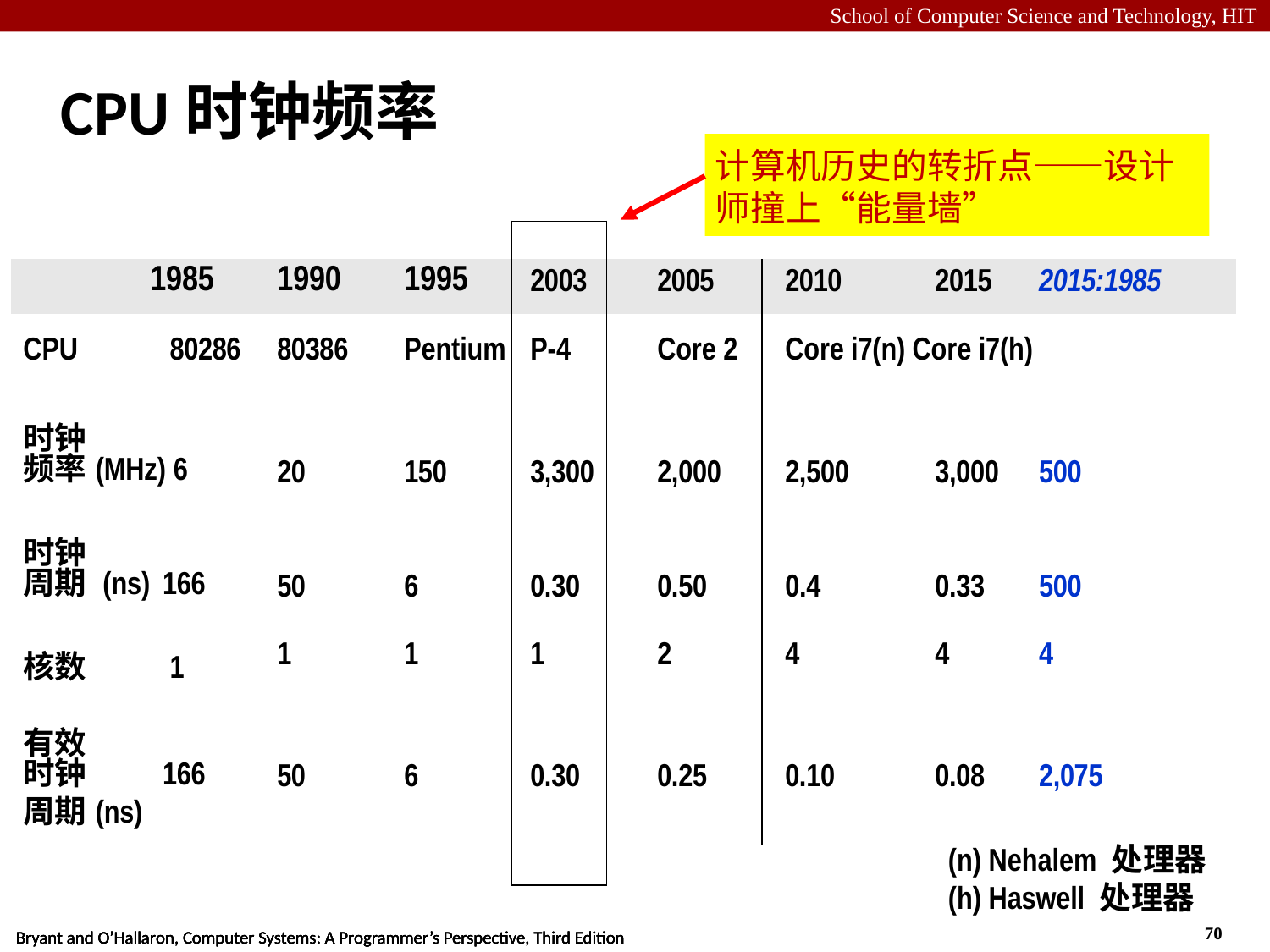

# CPU时钟频率
计算机历史的转折点——设计师撞上“能量墙”

|  |  |  |  |  |  |  |
| --- | --- | --- | --- | --- | --- | --- |
| 1985 | 1990 | 1995 | 2003 | 2005 | 2010 2015 | 2015:1985 |
| CPU 80286 | 80386 | Pentium | P-4 | Core 2 | Core i7(n) Core i7(h) |  |
| 时钟 |  |  |  |  |  |  |
| 频率(MHz) 6 | 20 | 150 | 3,300 | 2,000 | 2,500 3,000 | 500 |
| 时钟 |  |  |  |  |  |  |
| 周期 (ns) 166 | 50 | 6 | 0.30 | 0.50 | 0.4 0.33 | 500 |
| 核数 1 | 1 | 1 | 1 | 2 | 4 4 | 4 |
| 有效 |  |  |  |  |  |  |
| 时钟 166 | 50 | 6 | 0.30 | 0.25 | 0.10 0.08 | 2,075 |
| 周期(ns) |  |  |  |  |  |  |
|  |  |  |  |  |  |  |
(n) Nehalem 处理器
(h) Haswell 处理器